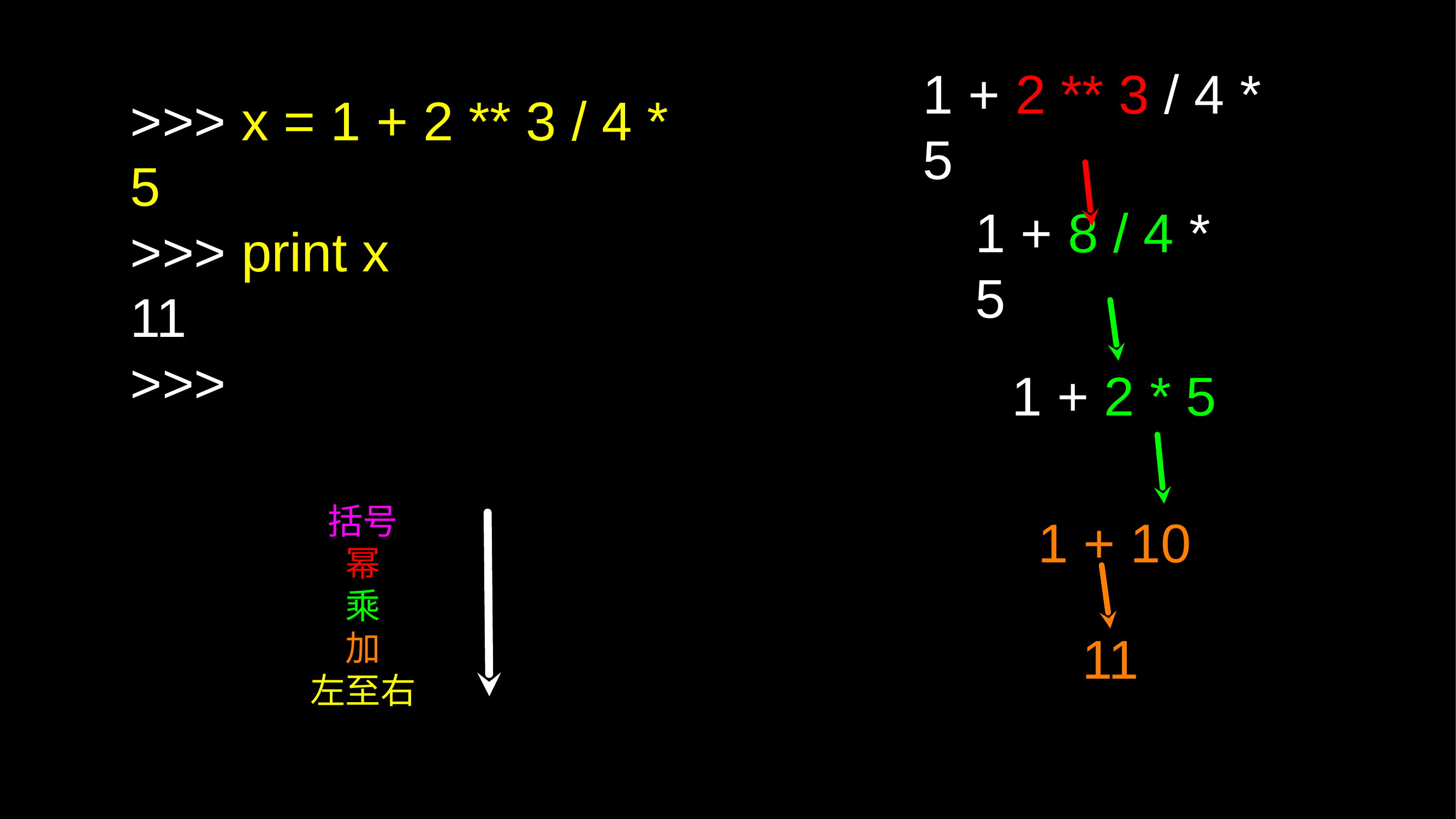

1 + 2 ** 3 / 4 * 5
>>> x = 1 + 2 ** 3 / 4 * 5
>>> print x
11
>>>
1 + 8 / 4 * 5
1 + 2 * 5
括号
幂
乘
加
左至右
1 + 10
11